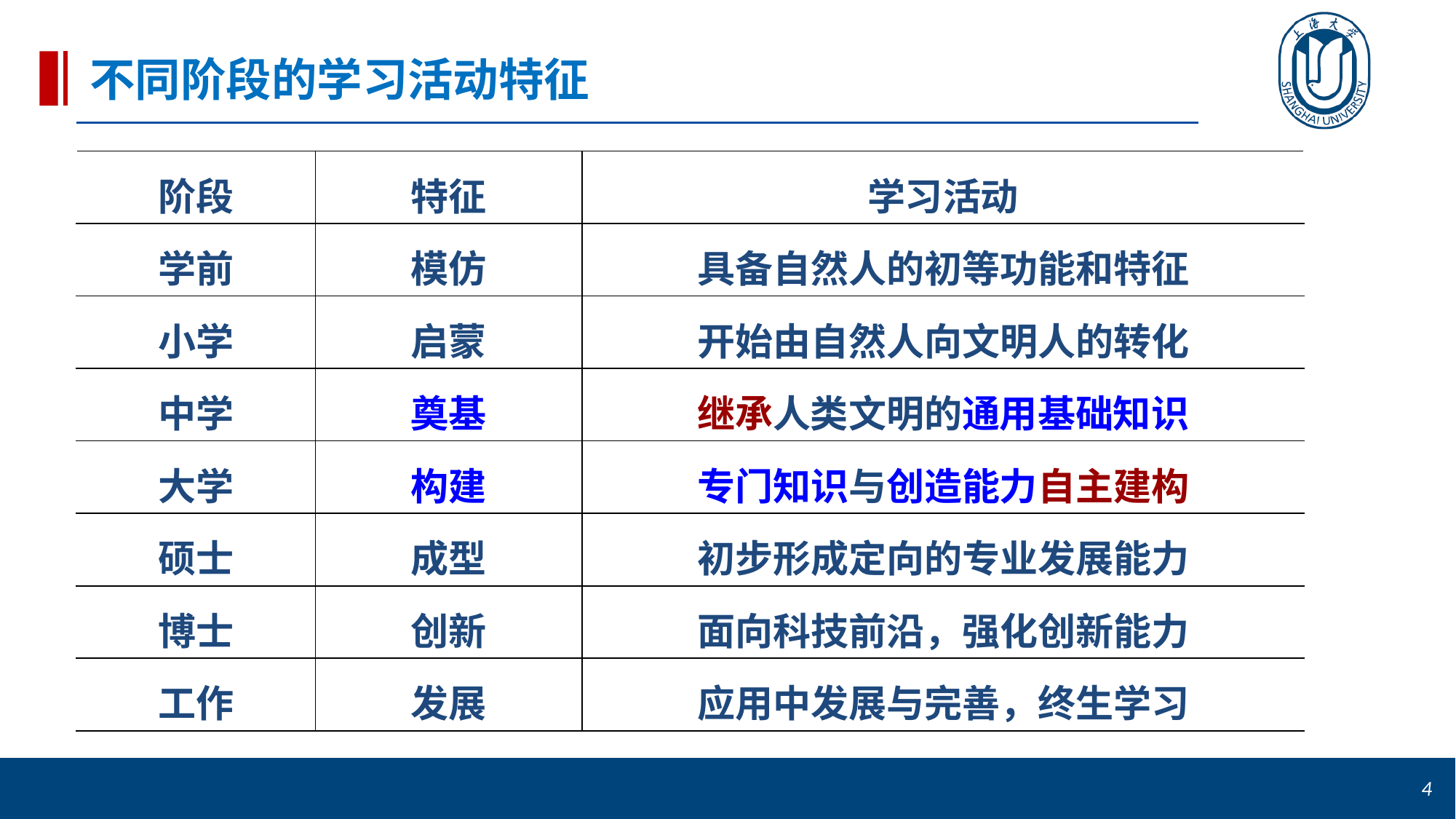

# 不同阶段的学习活动特征
| 阶段 | 特征 | 学习活动 |
| --- | --- | --- |
| 学前 | 模仿 | 具备自然人的初等功能和特征 |
| 小学 | 启蒙 | 开始由自然人向文明人的转化 |
| 中学 | 奠基 | 继承人类文明的通用基础知识 |
| 大学 | 构建 | 专门知识与创造能力自主建构 |
| 硕士 | 成型 | 初步形成定向的专业发展能力 |
| 博士 | 创新 | 面向科技前沿，强化创新能力 |
| 工作 | 发展 | 应用中发展与完善，终生学习 |
4